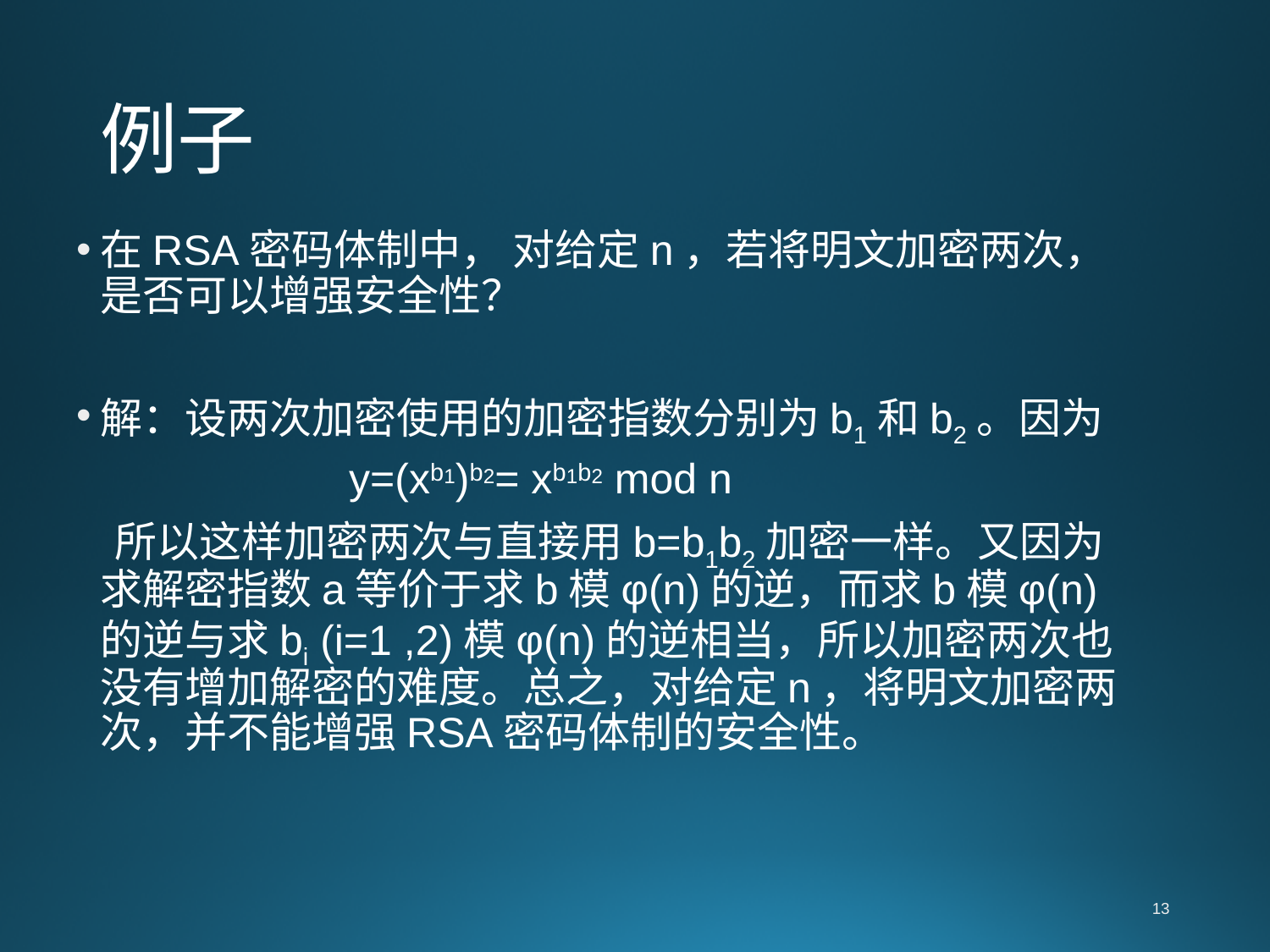

# 例子
在RSA密码体制中， 对给定n，若将明文加密两次，是否可以增强安全性？

解：设两次加密使用的加密指数分别为b1和b2。因为
                       y=(xb1)b2= xb1b2 mod n
   所以这样加密两次与直接用b=b1b2加密一样。又因为求解密指数a等价于求b模φ(n)的逆，而求b模φ(n)的逆与求bi (i=1 ,2)模φ(n)的逆相当，所以加密两次也没有增加解密的难度。总之，对给定n，将明文加密两次，并不能增强RSA密码体制的安全性。
13